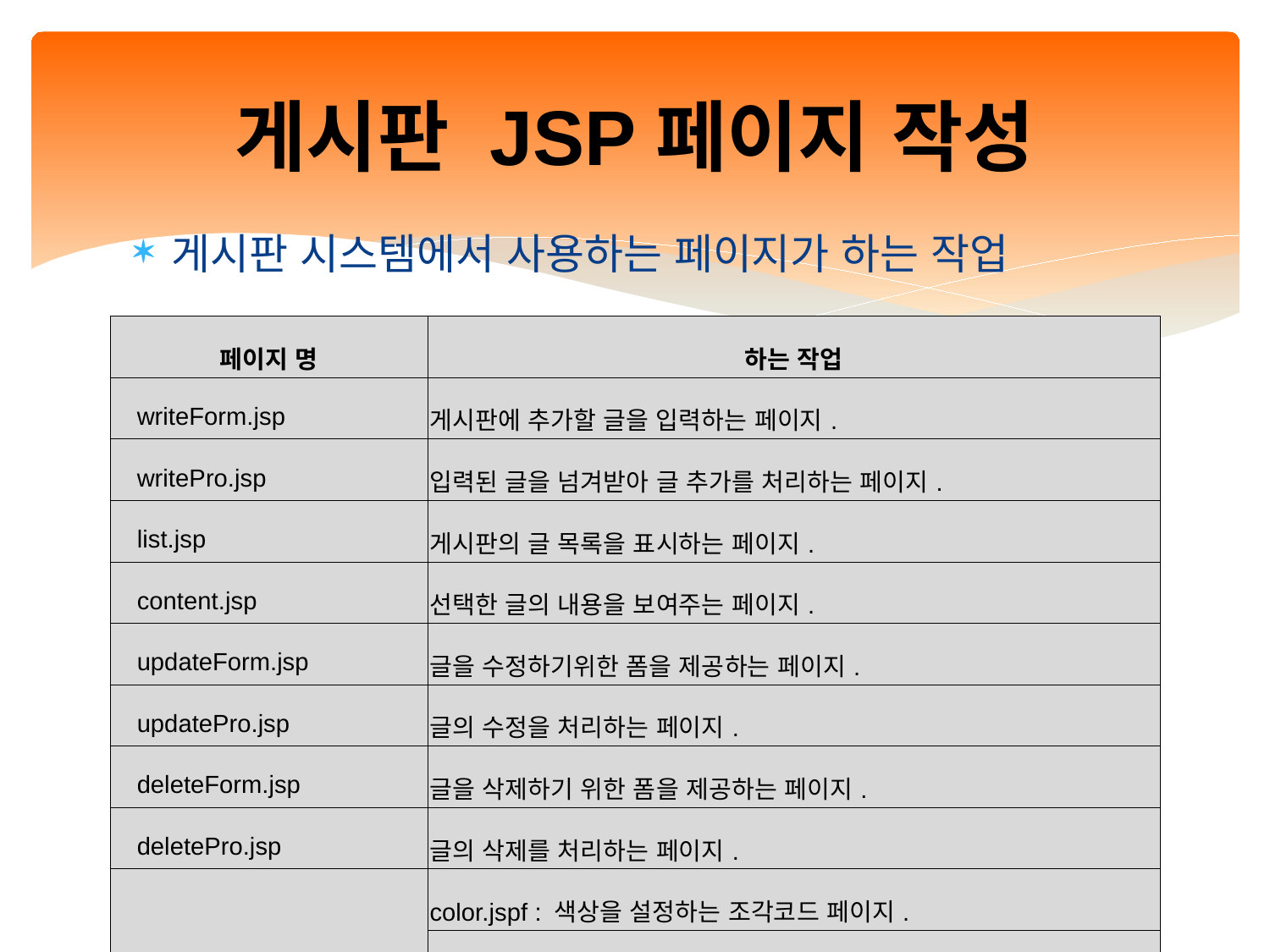

# 게시판 JSP페이지 작성
게시판 시스템에서 사용하는 페이지가 하는 작업
| 페이지 명 | 하는 작업 |
| --- | --- |
| writeForm.jsp | 게시판에 추가할 글을 입력하는 페이지. |
| writePro.jsp | 입력된 글을 넘겨받아 글 추가를 처리하는 페이지. |
| list.jsp | 게시판의 글 목록을 표시하는 페이지. |
| content.jsp | 선택한 글의 내용을 보여주는 페이지. |
| updateForm.jsp | 글을 수정하기위한 폼을 제공하는 페이지. |
| updatePro.jsp | 글의 수정을 처리하는 페이지. |
| deleteForm.jsp | 글을 삭제하기 위한 폼을 제공하는 페이지. |
| deletePro.jsp | 글의 삭제를 처리하는 페이지. |
| 기타 페이지 | color.jspf : 색상을 설정하는 조각코드 페이지. |
|  | style.css : 스타일시트파일 |
|  | script.js : 자바스크립트 파일 |